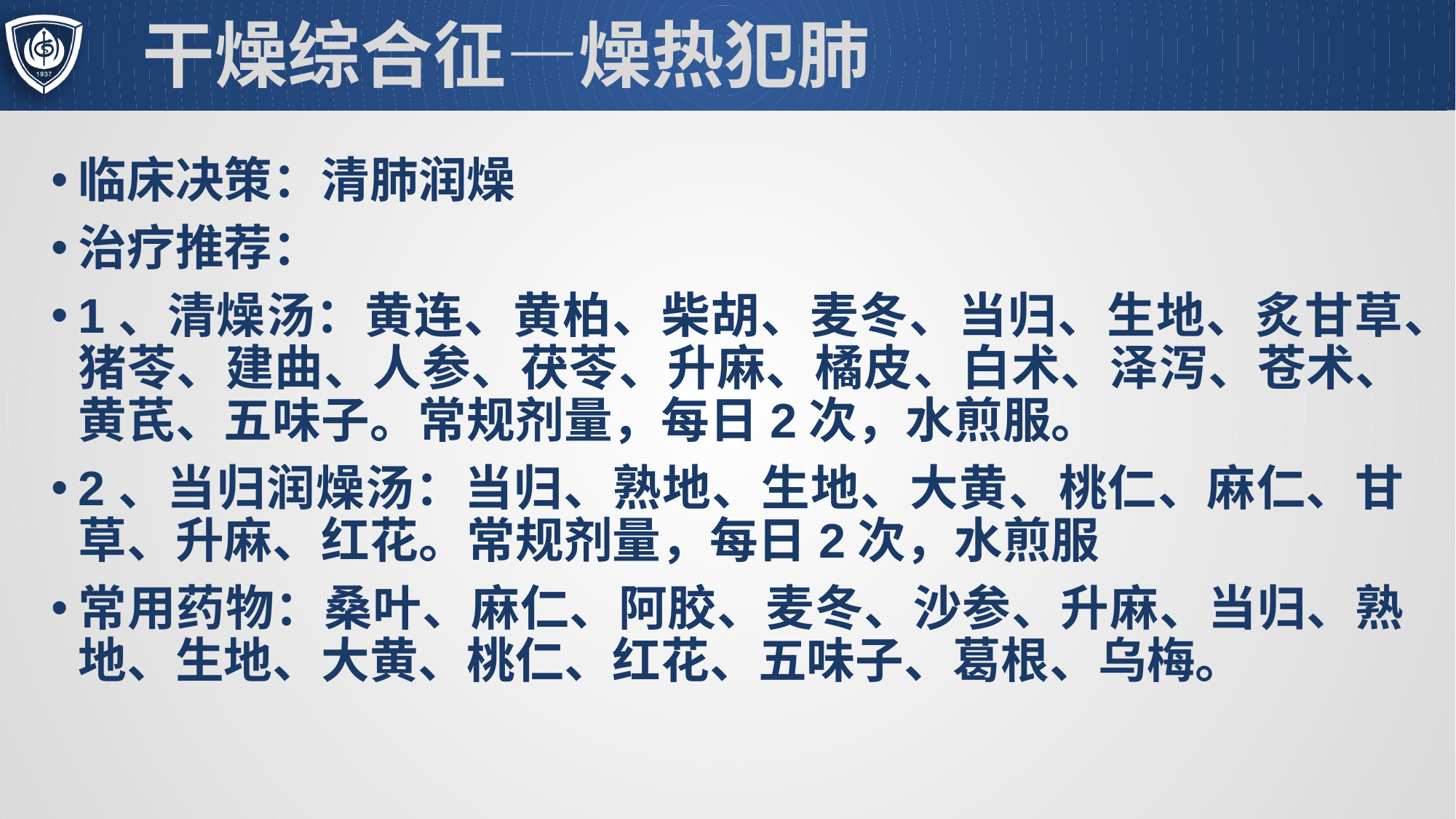

# 干燥综合征—燥热犯肺
临床决策：清肺润燥
治疗推荐：
1、清燥汤：黄连、黄柏、柴胡、麦冬、当归、生地、炙甘草、猪苓、建曲、人参、茯苓、升麻、橘皮、白术、泽泻、苍术、黄芪、五味子。常规剂量，每日2次，水煎服。
2、当归润燥汤：当归、熟地、生地、大黄、桃仁、麻仁、甘草、升麻、红花。常规剂量，每日2次，水煎服
常用药物：桑叶、麻仁、阿胶、麦冬、沙参、升麻、当归、熟地、生地、大黄、桃仁、红花、五味子、葛根、乌梅。